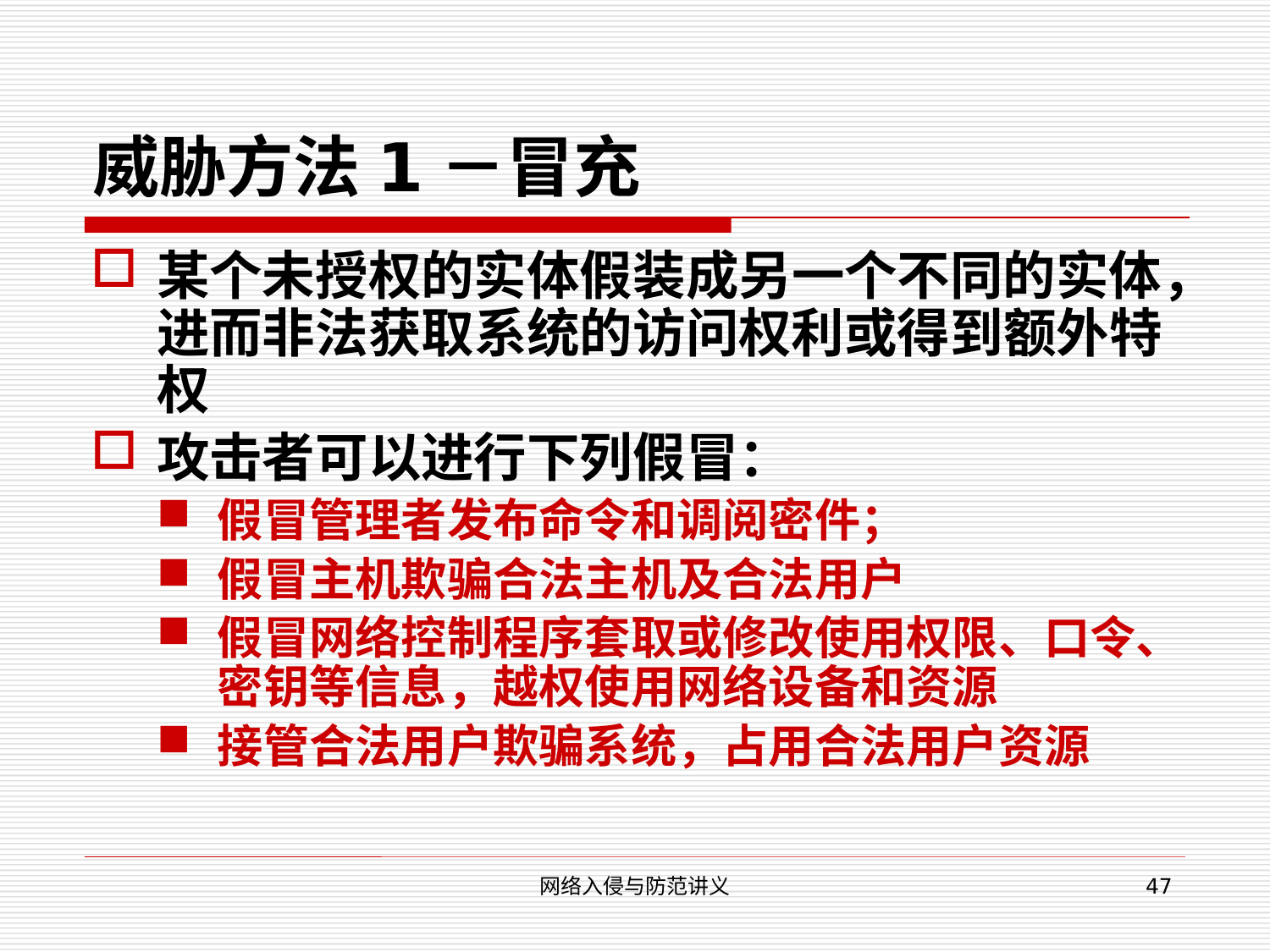

威胁方法1－冒充
某个未授权的实体假装成另一个不同的实体，进而非法获取系统的访问权利或得到额外特权
攻击者可以进行下列假冒：
假冒管理者发布命令和调阅密件；
假冒主机欺骗合法主机及合法用户
假冒网络控制程序套取或修改使用权限、口令、密钥等信息，越权使用网络设备和资源
接管合法用户欺骗系统，占用合法用户资源

网络入侵与防范讲义
47